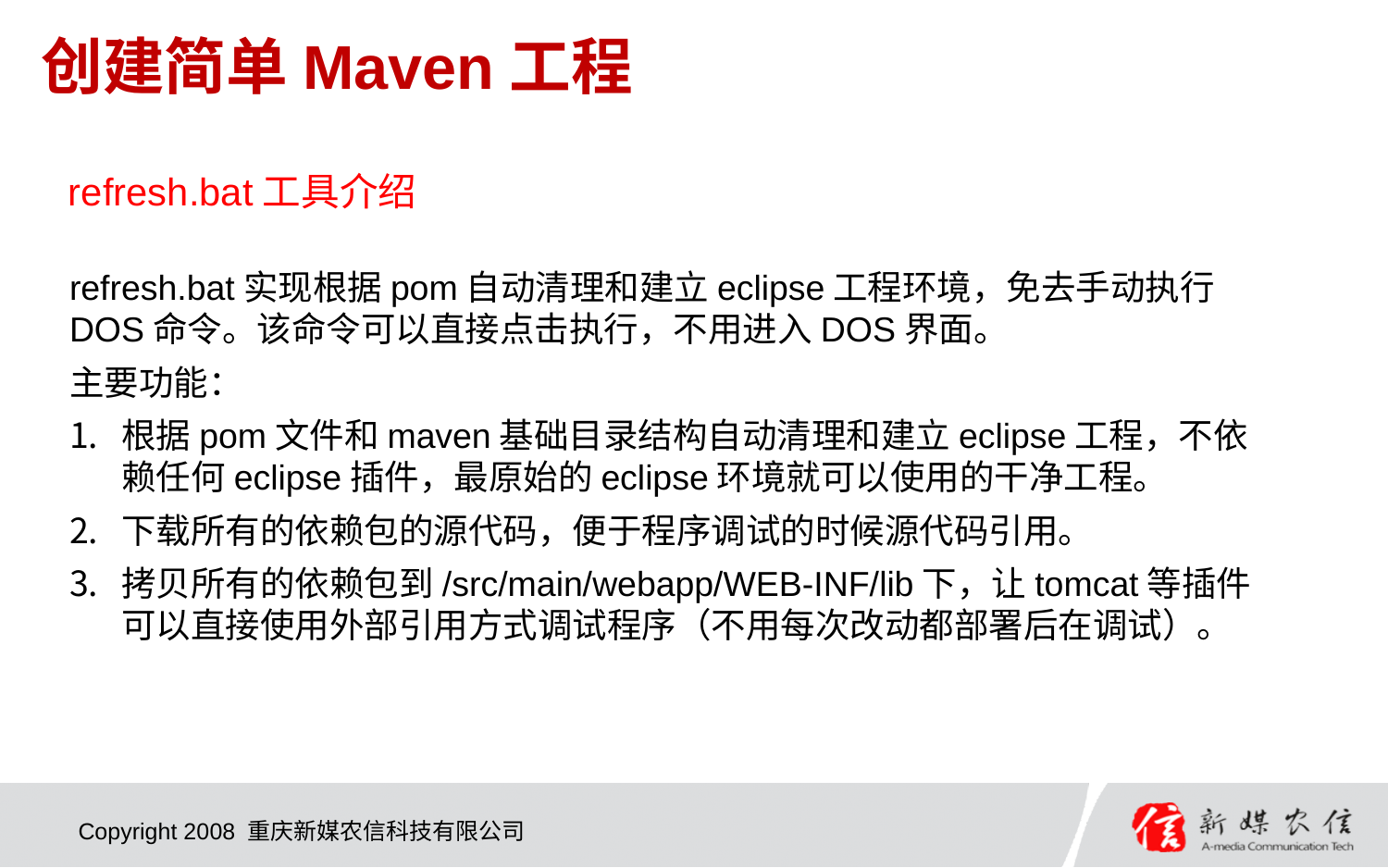

# 创建简单Maven工程
refresh.bat工具介绍
refresh.bat实现根据pom自动清理和建立eclipse工程环境，免去手动执行DOS命令。该命令可以直接点击执行，不用进入DOS界面。
主要功能：
根据pom文件和maven基础目录结构自动清理和建立eclipse工程，不依赖任何eclipse插件，最原始的eclipse环境就可以使用的干净工程。
下载所有的依赖包的源代码，便于程序调试的时候源代码引用。
拷贝所有的依赖包到/src/main/webapp/WEB-INF/lib下，让tomcat等插件可以直接使用外部引用方式调试程序（不用每次改动都部署后在调试）。